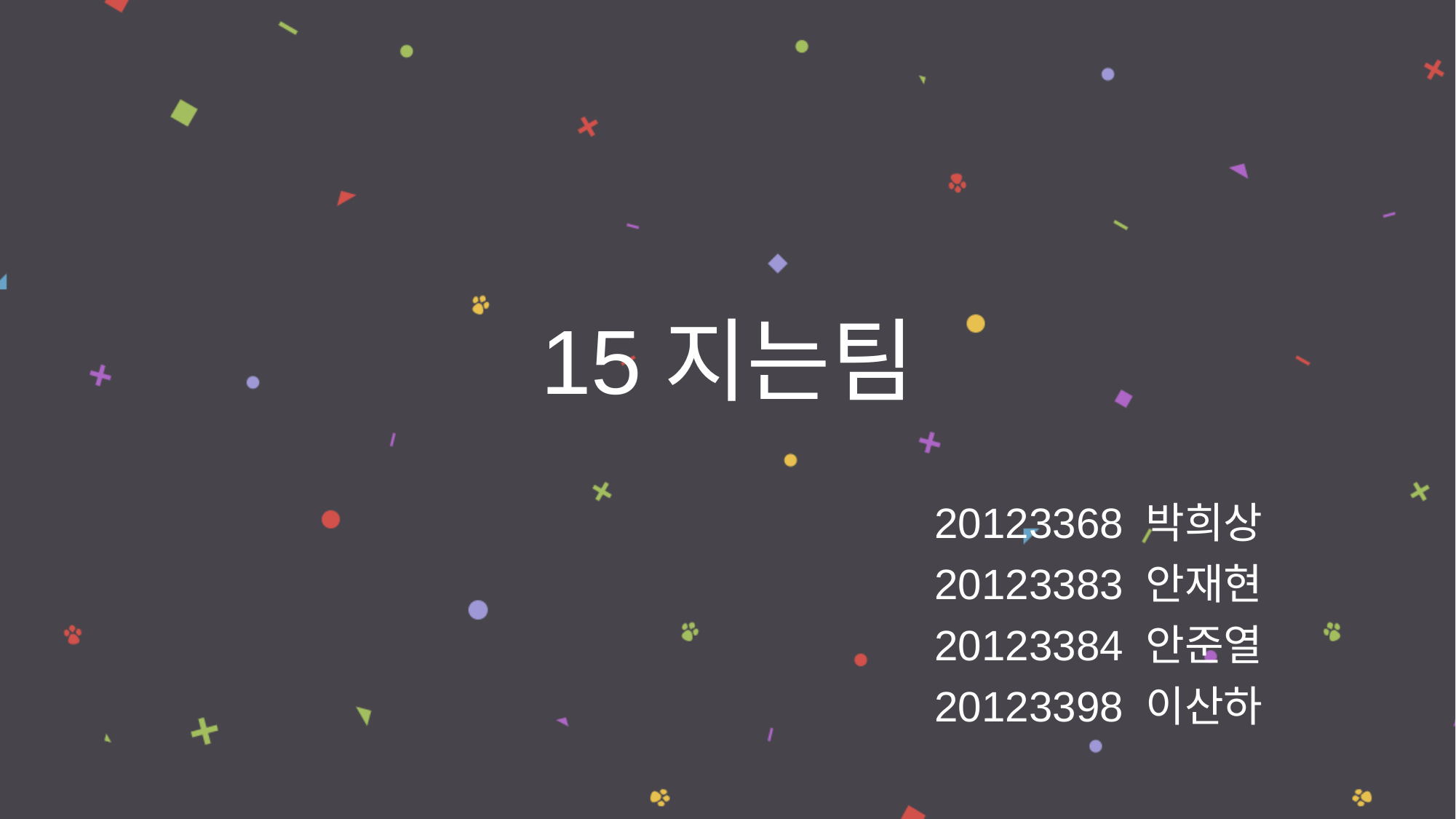

# 15지는팀

20123368 박희상
20123383 안재현
20123384 안준열
20123398 이산하